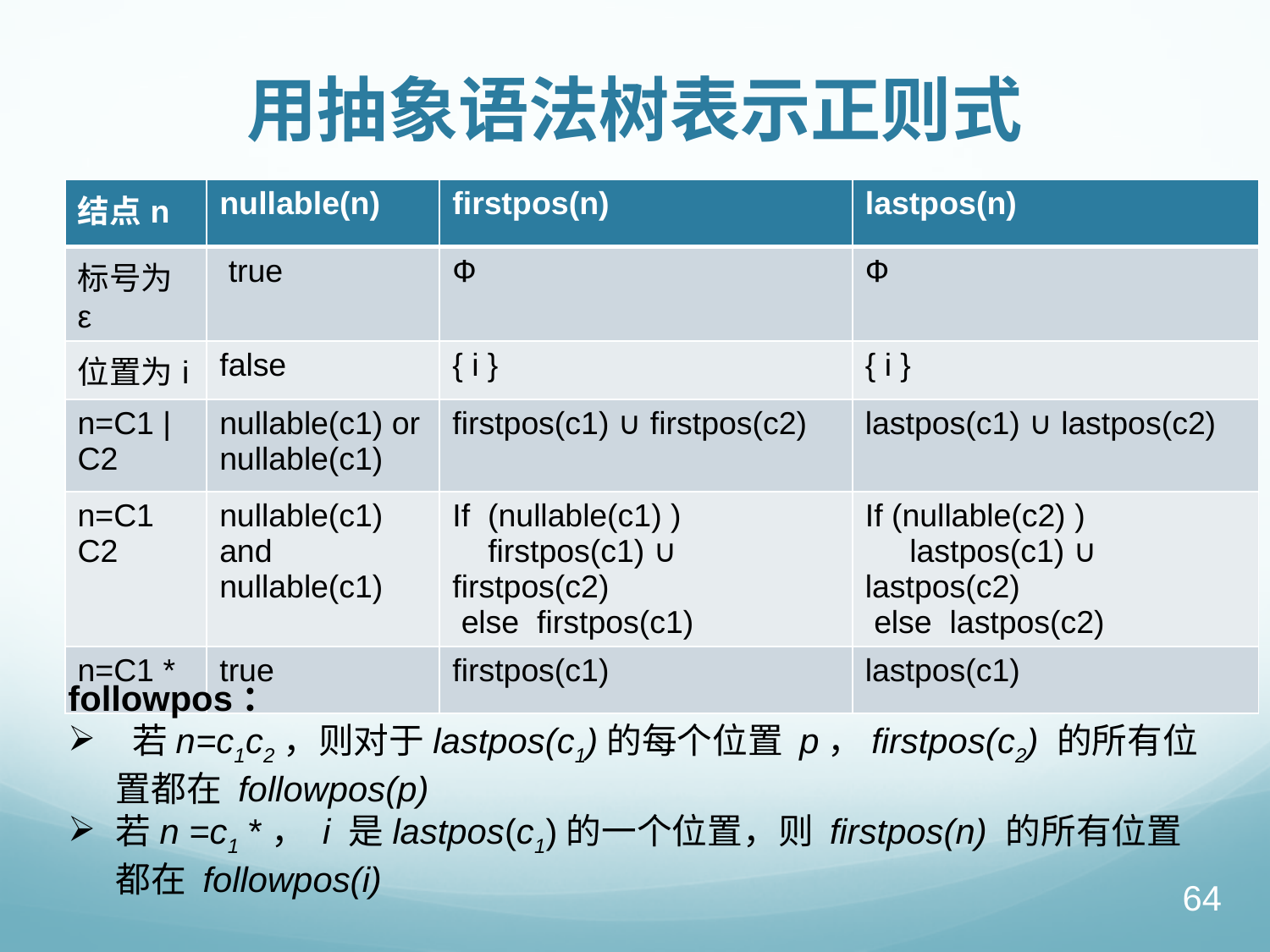

# 用抽象语法树表示正则式
| 结点n | nullable(n) | firstpos(n) | lastpos(n) |
| --- | --- | --- | --- |
| 标号为ε | true | Ф | Ф |
| 位置为i | false | { i } | { i } |
| n=C1 |C2 | nullable(c1) or nullable(c1) | firstpos(c1) ∪ firstpos(c2) | lastpos(c1) ∪ lastpos(c2) |
| n=C1 C2 | nullable(c1) and nullable(c1) | If (nullable(c1) ) firstpos(c1) ∪ firstpos(c2) else firstpos(c1) | If (nullable(c2) ) lastpos(c1) ∪ lastpos(c2) else lastpos(c2) |
| n=C1 \* | true | firstpos(c1) | lastpos(c1) |
followpos：
 若n=c1c2，则对于lastpos(c1)的每个位置 p，firstpos(c2) 的所有位置都在 followpos(p)
若n =c1 *， i 是lastpos(c1)的一个位置，则 firstpos(n) 的所有位置都在 followpos(i)
64